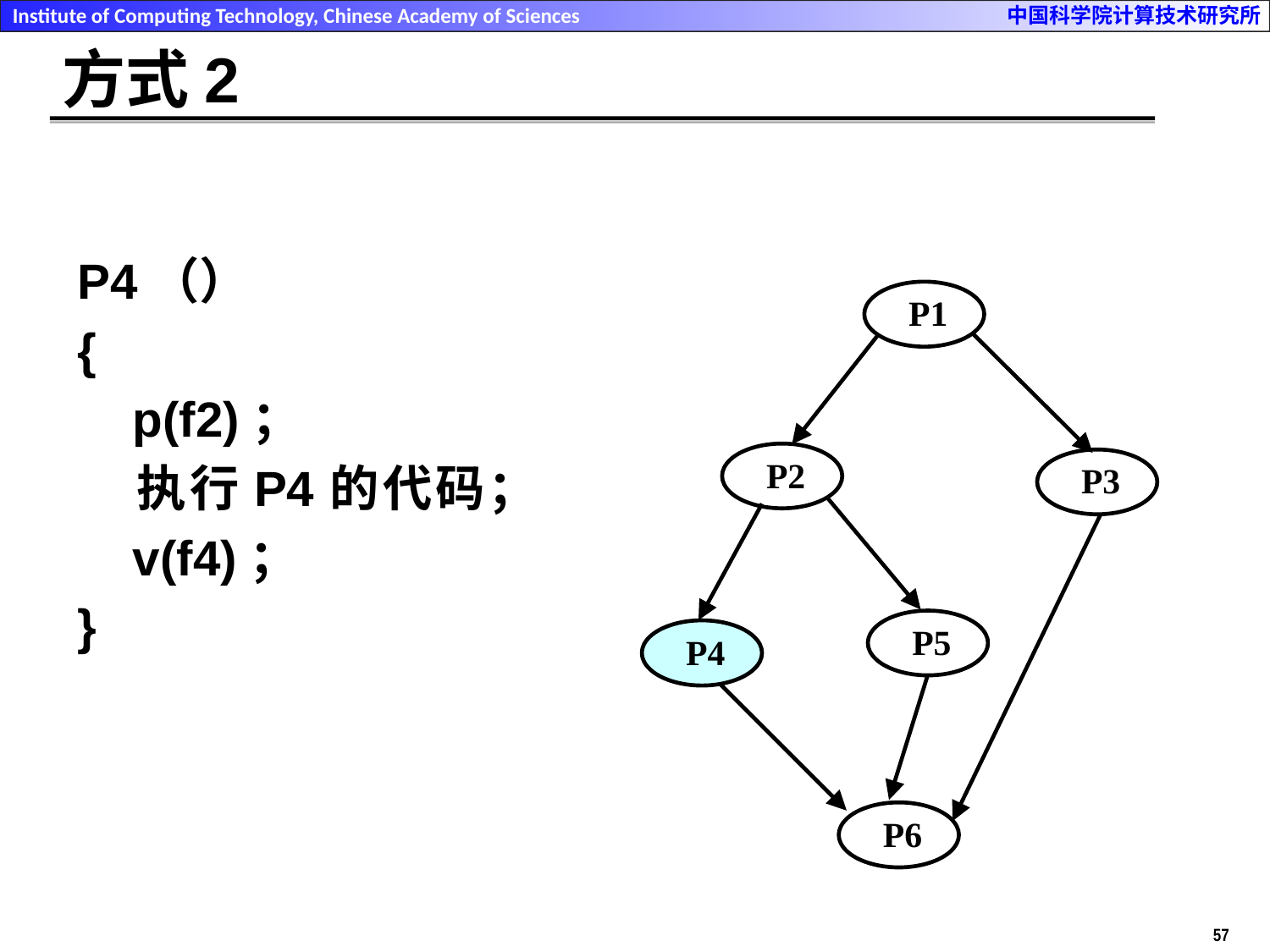

# 方式2
P4（）
{
    p(f2)；
   执行P4的代码；
    v(f4)；
}
   P1

   P2
   P3

   P5
   P4

   P6